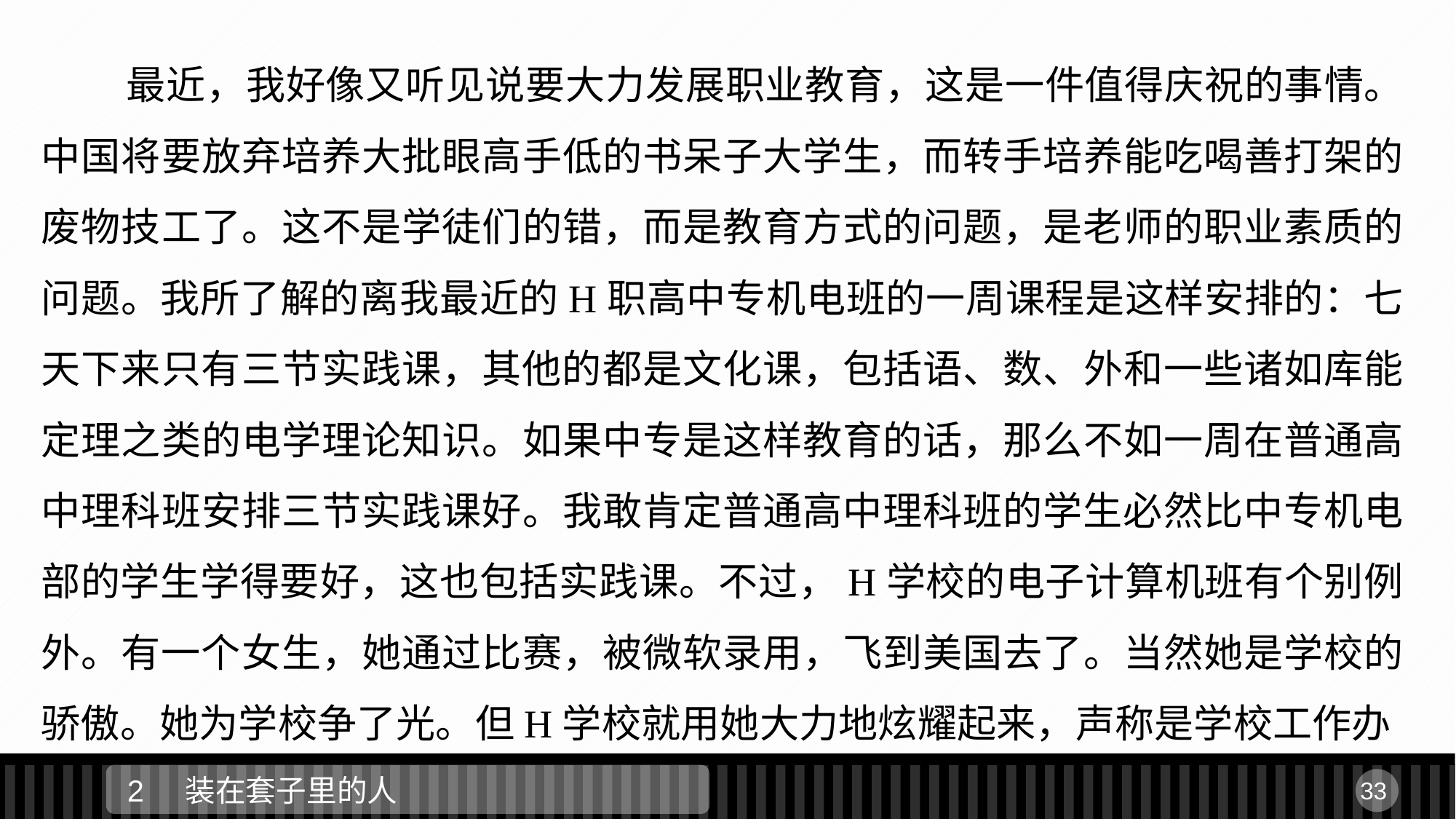

最近，我好像又听见说要大力发展职业教育，这是一件值得庆祝的事情。中国将要放弃培养大批眼高手低的书呆子大学生，而转手培养能吃喝善打架的废物技工了。这不是学徒们的错，而是教育方式的问题，是老师的职业素质的问题。我所了解的离我最近的H职高中专机电班的一周课程是这样安排的：七天下来只有三节实践课，其他的都是文化课，包括语、数、外和一些诸如库能定理之类的电学理论知识。如果中专是这样教育的话，那么不如一周在普通高中理科班安排三节实践课好。我敢肯定普通高中理科班的学生必然比中专机电部的学生学得要好，这也包括实践课。不过，H学校的电子计算机班有个别例外。有一个女生，她通过比赛，被微软录用，飞到美国去了。当然她是学校的骄傲。她为学校争了光。但H学校就用她大力地炫耀起来，声称是学校工作办